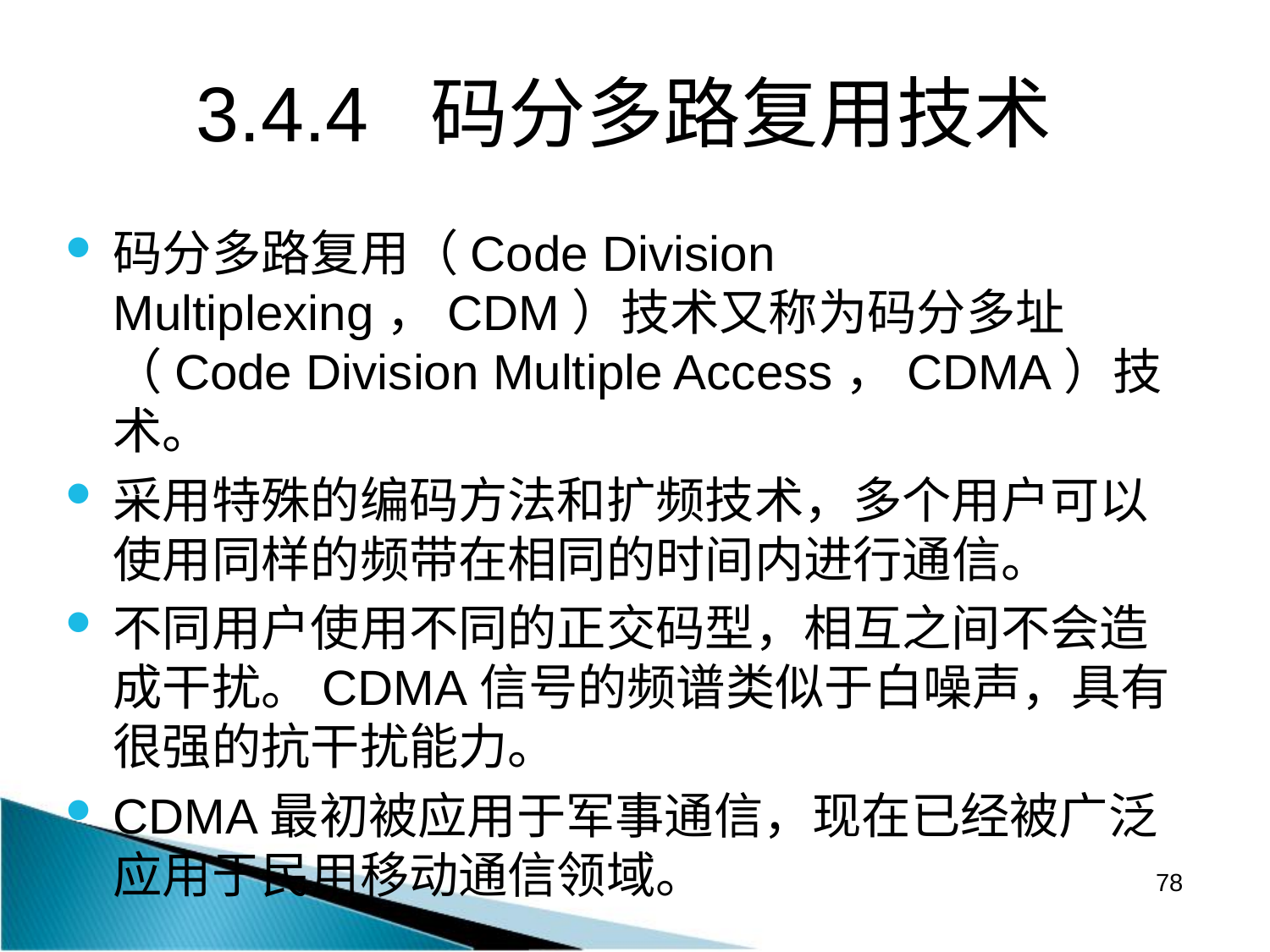

# 3.4.4  码分多路复用技术
码分多路复用（Code Division Multiplexing，CDM）技术又称为码分多址（Code Division Multiple Access，CDMA）技术。
采用特殊的编码方法和扩频技术，多个用户可以使用同样的频带在相同的时间内进行通信。
不同用户使用不同的正交码型，相互之间不会造成干扰。CDMA信号的频谱类似于白噪声，具有很强的抗干扰能力。
CDMA最初被应用于军事通信，现在已经被广泛应用于民用移动通信领域。
78